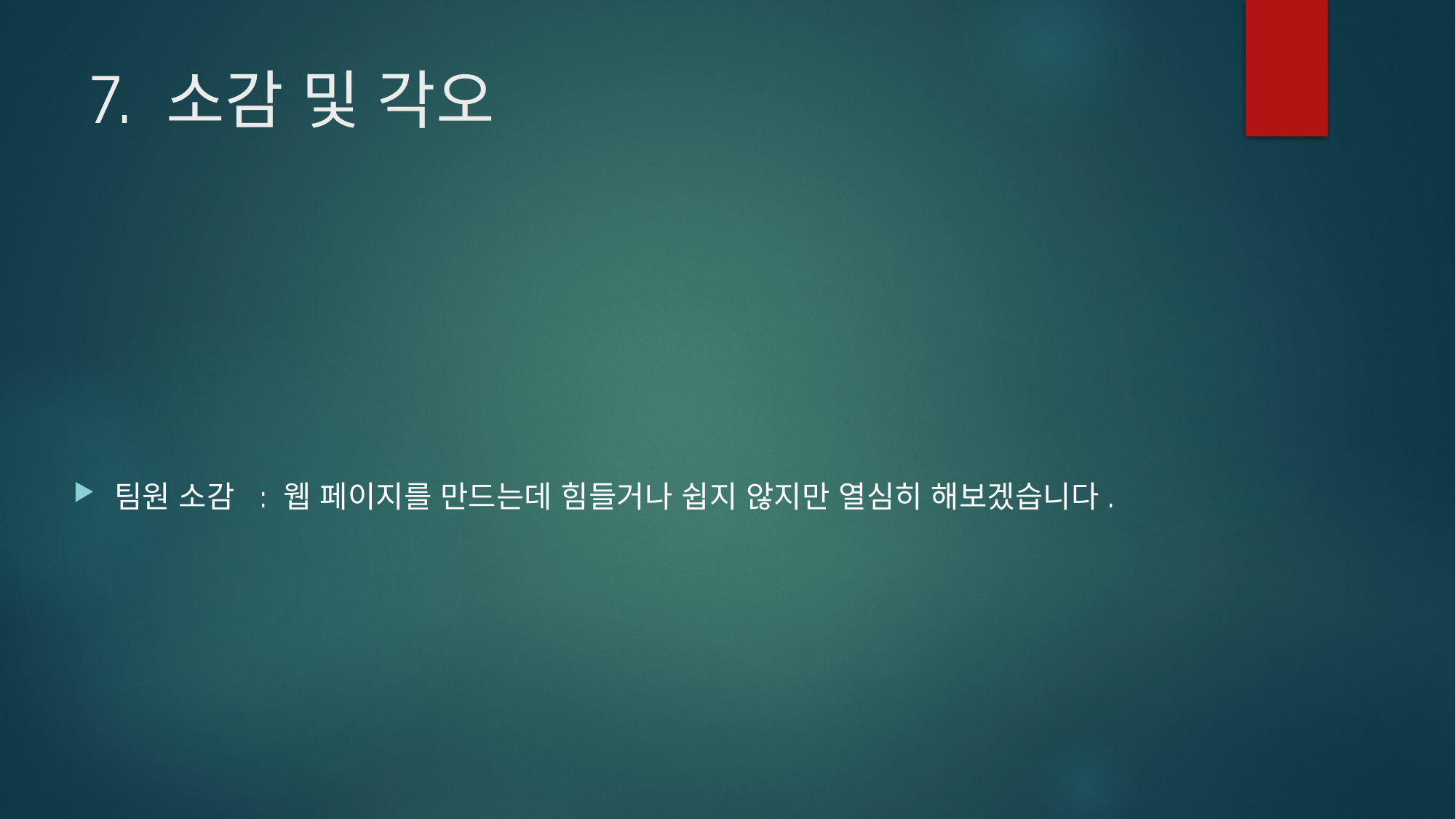

# 7. 소감 및 각오
팀원 소감  : 웹 페이지를 만드는데 힘들거나 쉽지 않지만 열심히 해보겠습니다.